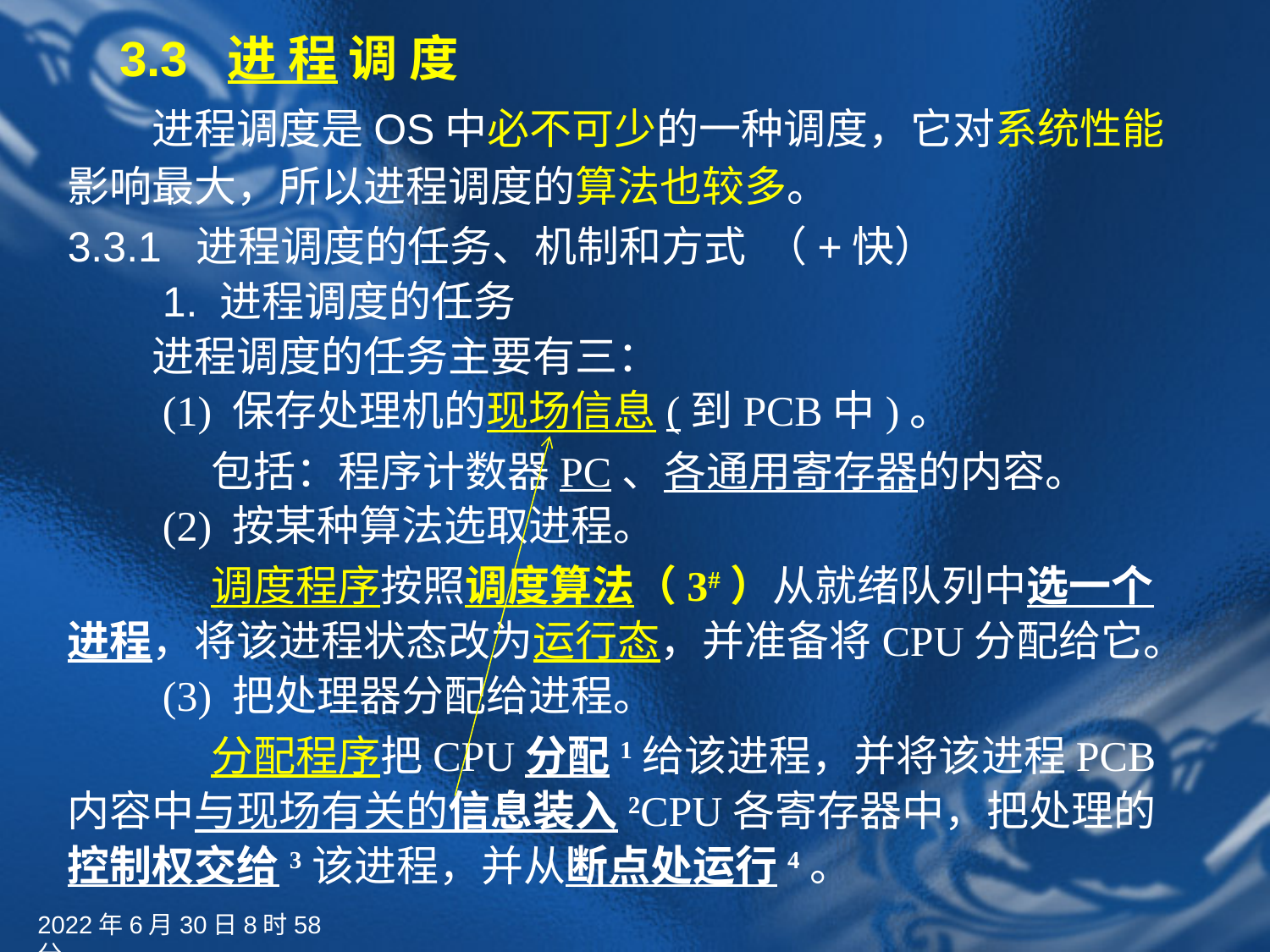

# 3.3  进 程 调 度
 　进程调度是OS中必不可少的一种调度，它对系统性能影响最大，所以进程调度的算法也较多。
3.3.1  进程调度的任务、机制和方式  （+快）
　　1. 进程调度的任务
　　进程调度的任务主要有三：
　　(1) 保存处理机的现场信息(到PCB中)。
              包括：程序计数器PC、各通用寄存器的内容。
　　(2) 按某种算法选取进程。
              调度程序按照调度算法（3#）从就绪队列中选一个进程，将该进程状态改为运行态，并准备将CPU分配给它。
　　(3) 把处理器分配给进程。
              分配程序把CPU分配1给该进程，并将该进程PCB内容中与现场有关的信息装入2CPU各寄存器中，把处理的控制权交给3该进程，并从断点处运行4。
2022年6月30日8时58分